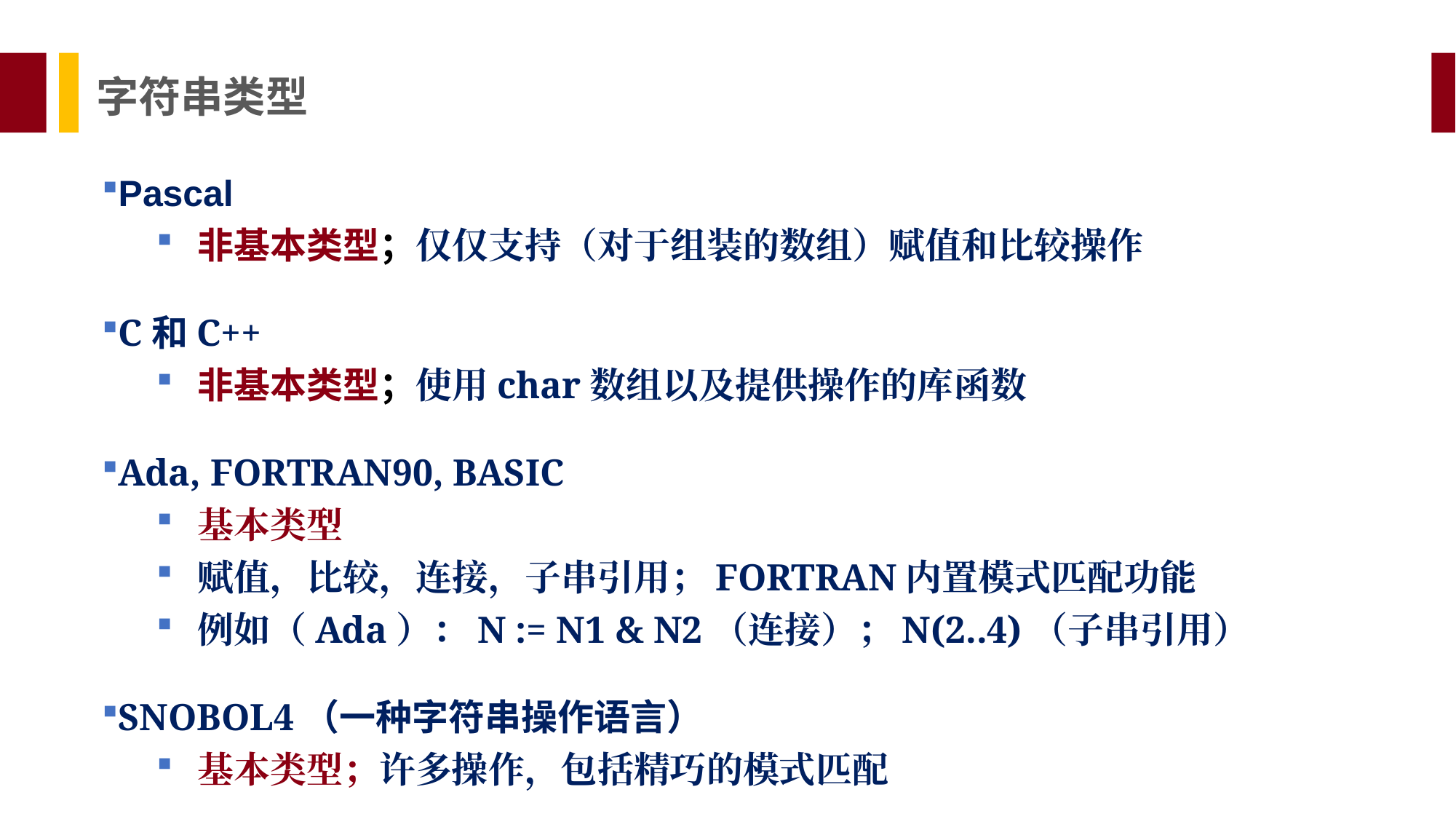

字符串类型
Pascal
非基本类型；仅仅支持（对于组装的数组）赋值和比较操作
C和C++
非基本类型；使用char数组以及提供操作的库函数
Ada, FORTRAN90, BASIC
基本类型
赋值，比较，连接，子串引用；FORTRAN内置模式匹配功能
例如（Ada）：N := N1 & N2（连接）；N(2..4)（子串引用）
SNOBOL4（一种字符串操作语言）
基本类型；许多操作，包括精巧的模式匹配